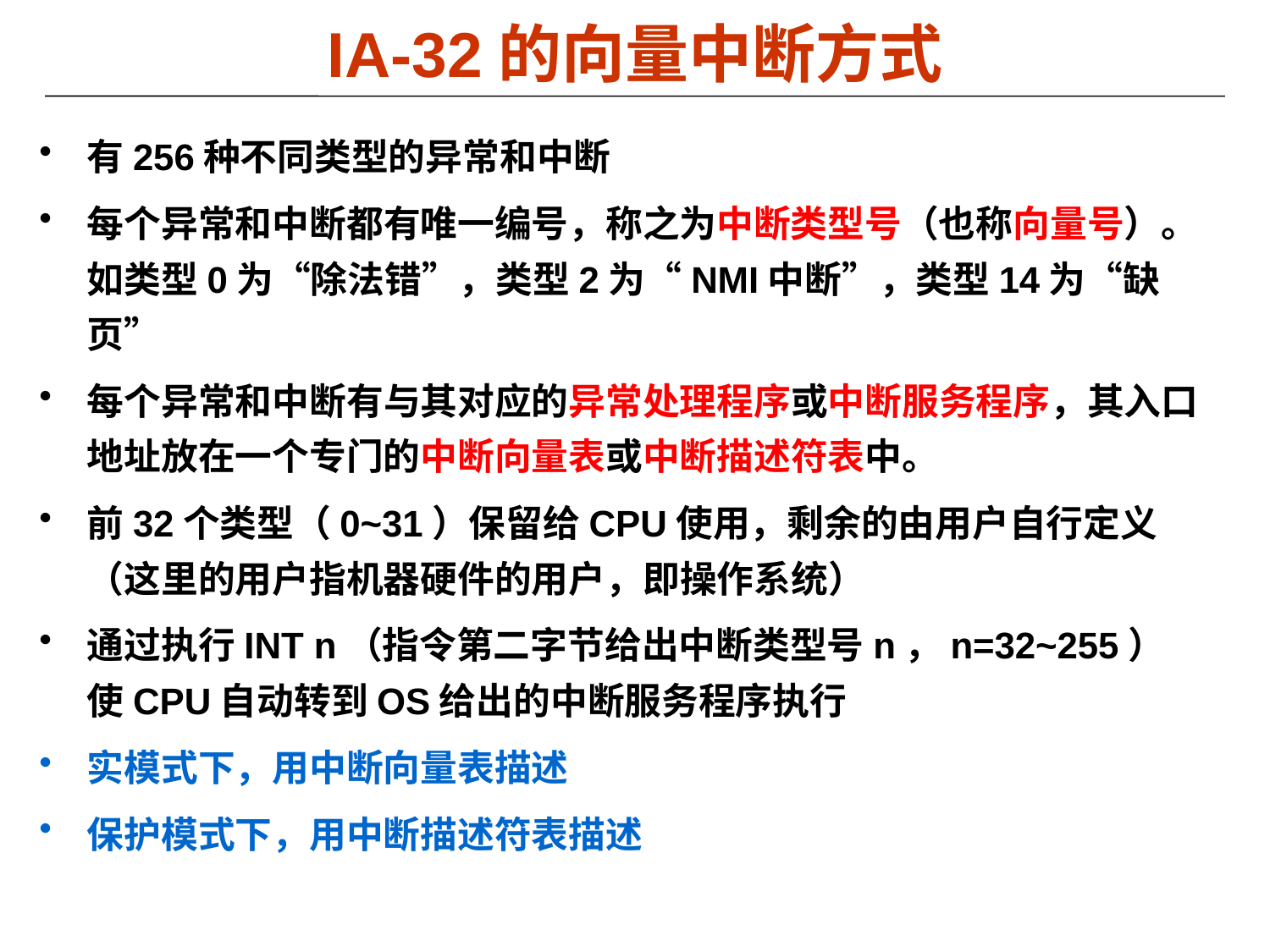

# IA-32的向量中断方式
有256种不同类型的异常和中断
每个异常和中断都有唯一编号，称之为中断类型号（也称向量号）。如类型0为“除法错”，类型2为“NMI中断”，类型14为“缺页”
每个异常和中断有与其对应的异常处理程序或中断服务程序，其入口地址放在一个专门的中断向量表或中断描述符表中。
前32个类型（0~31）保留给CPU使用，剩余的由用户自行定义（这里的用户指机器硬件的用户，即操作系统）
通过执行INT n（指令第二字节给出中断类型号n，n=32~255）使CPU自动转到OS给出的中断服务程序执行
实模式下，用中断向量表描述
保护模式下，用中断描述符表描述